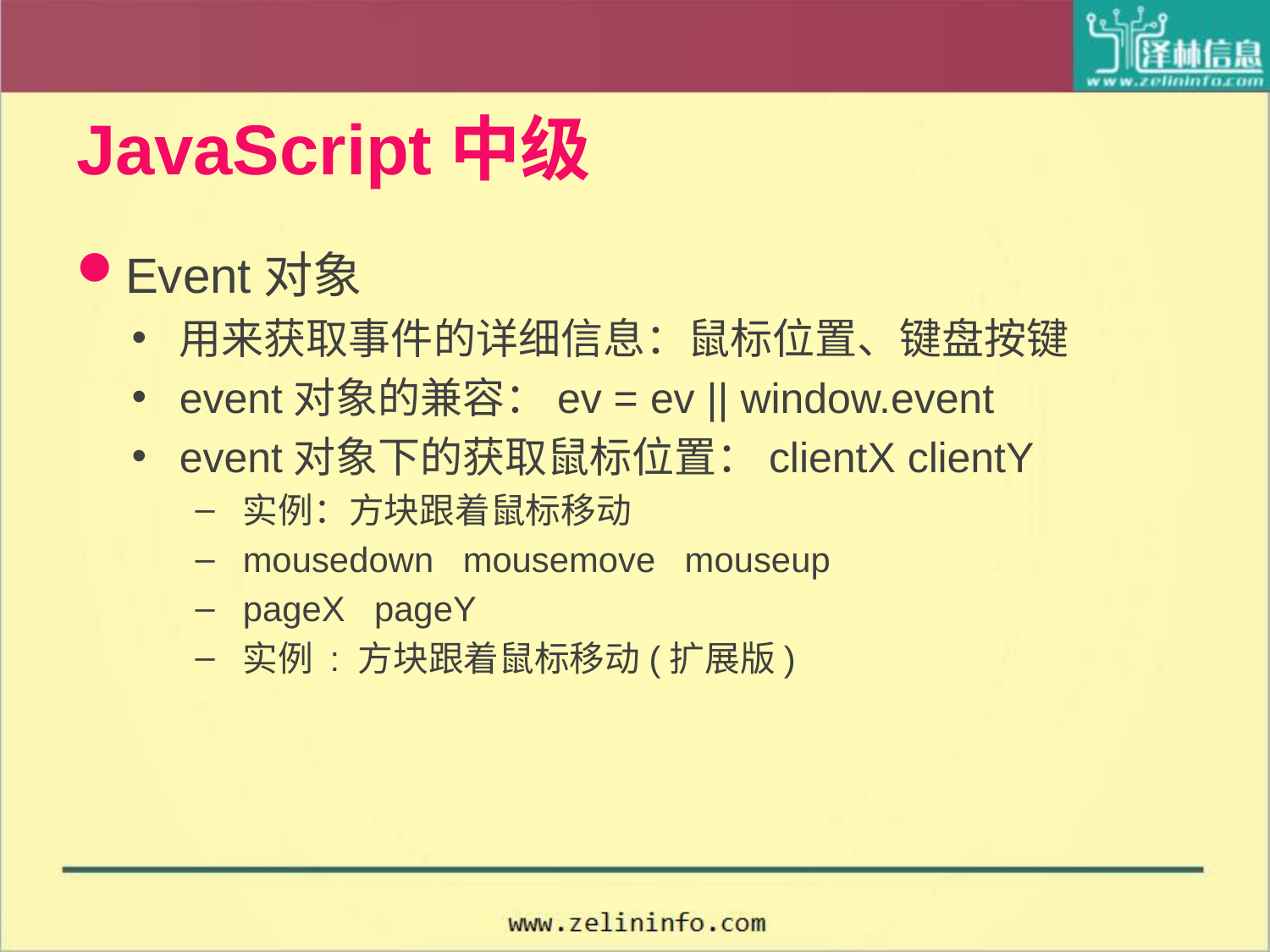

# JavaScript中级
Event对象
用来获取事件的详细信息：鼠标位置、键盘按键
event对象的兼容：ev = ev || window.event
event对象下的获取鼠标位置：clientX clientY
实例：方块跟着鼠标移动
mousedown   mousemove   mouseup
pageX   pageY
实例 : 方块跟着鼠标移动(扩展版)